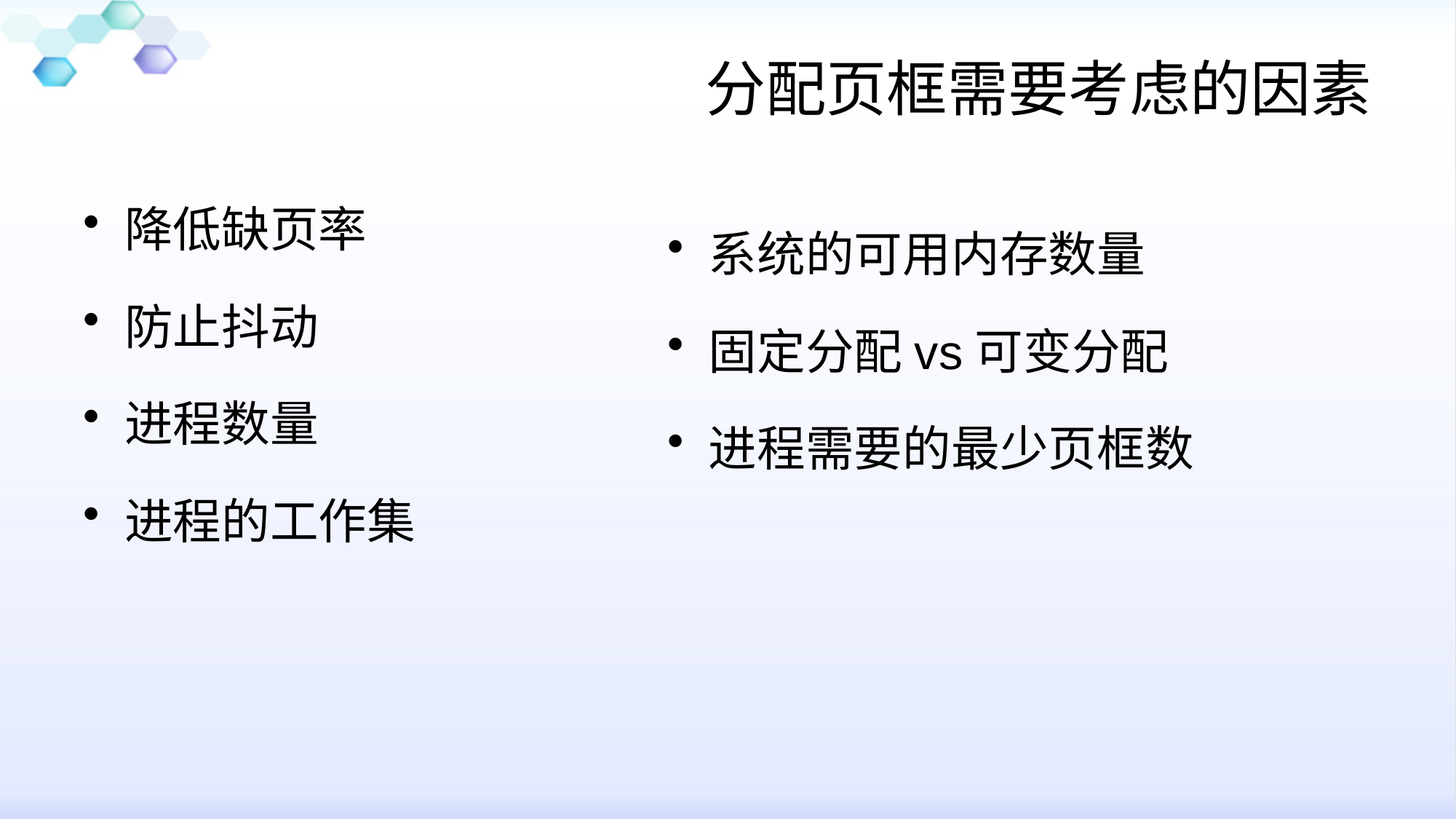

# 分配页框需要考虑的因素
降低缺页率
防止抖动
进程数量
进程的工作集
系统的可用内存数量
固定分配vs可变分配
进程需要的最少页框数